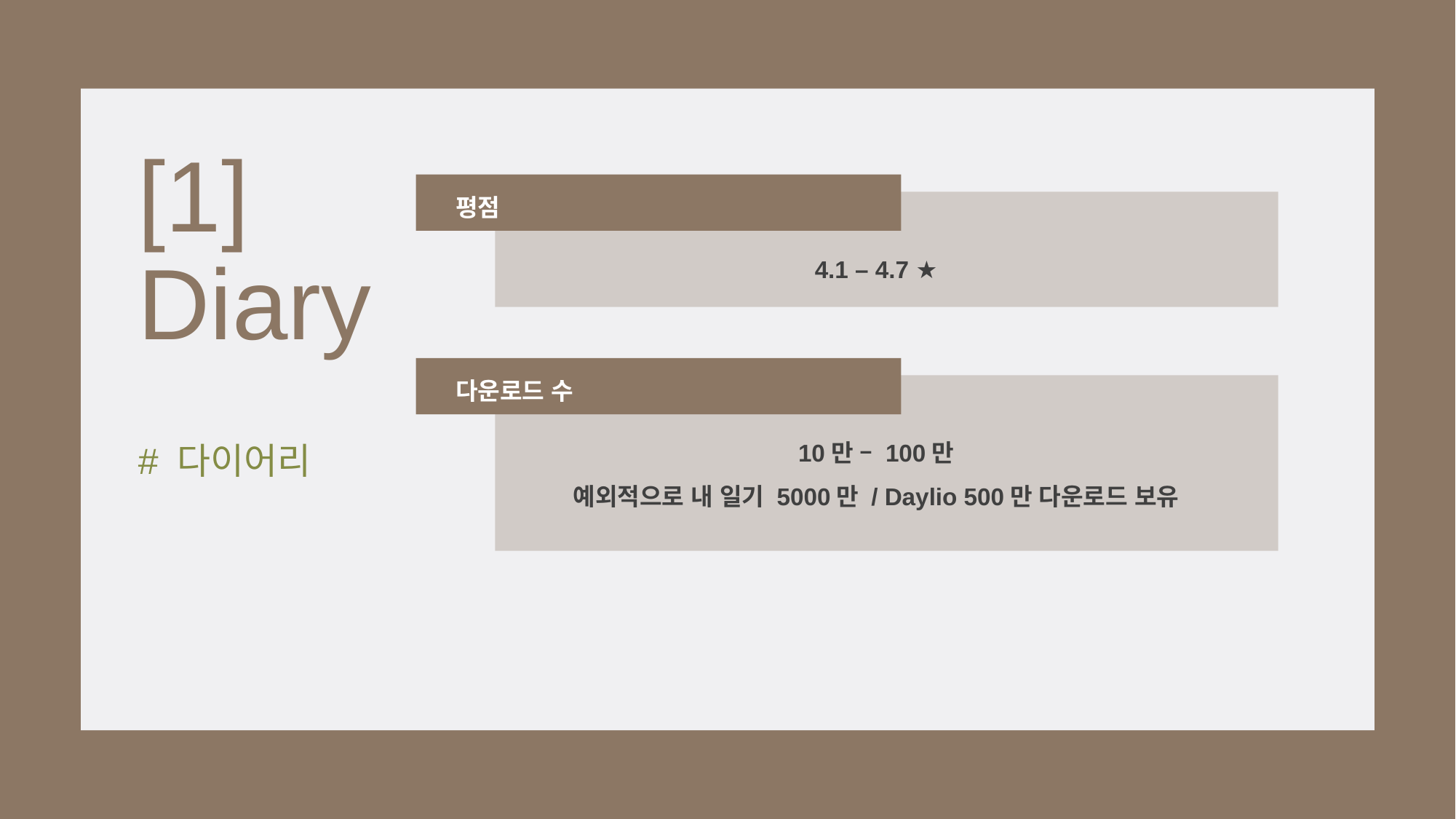

[1] Diary
평점

4.1 – 4.7 ★
다운로드 수

# 다이어리
10만 – 100만
예외적으로 내 일기 5000만 / Daylio 500만 다운로드 보유